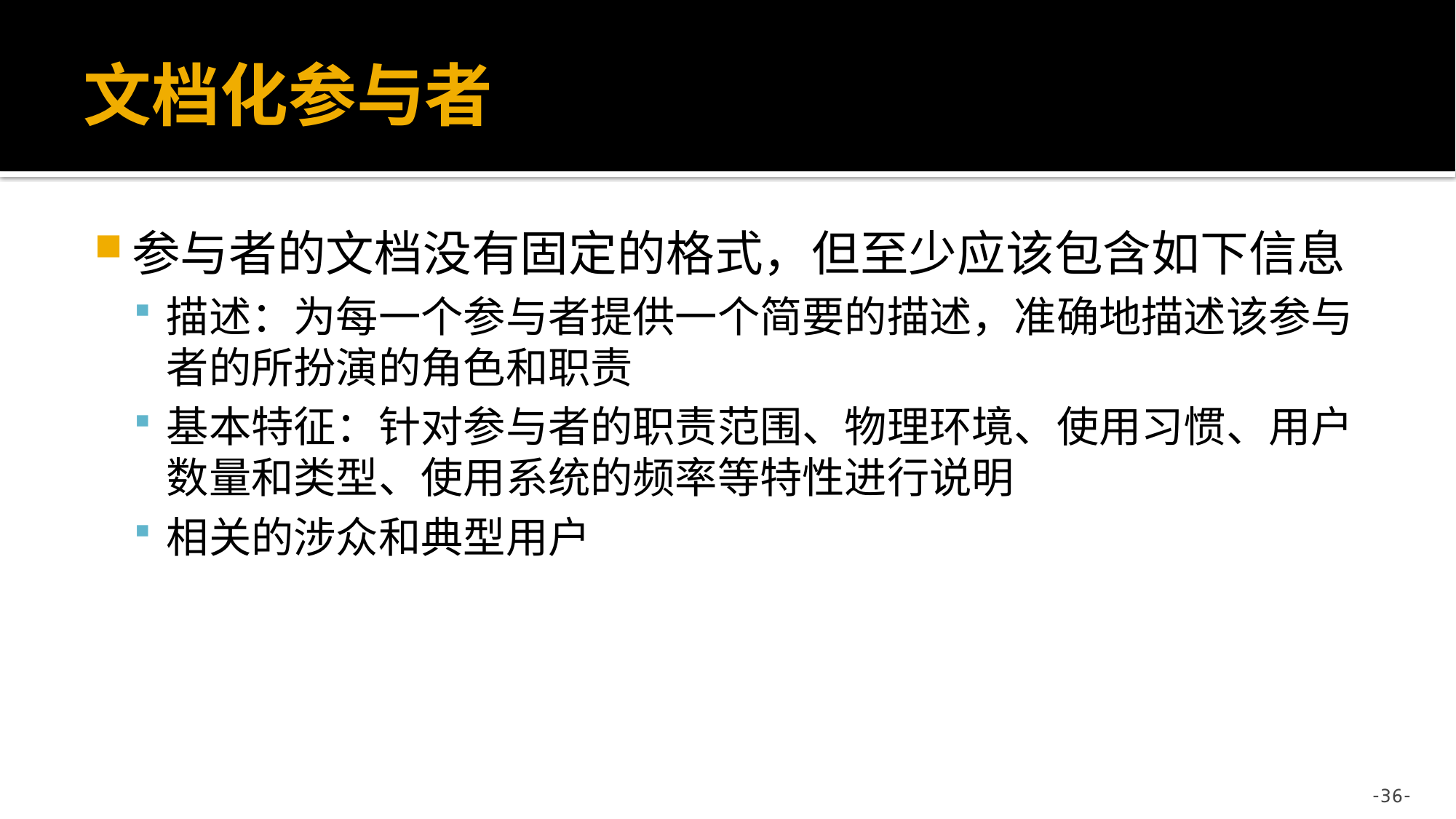

# 文档化参与者
参与者的文档没有固定的格式，但至少应该包含如下信息
描述：为每一个参与者提供一个简要的描述，准确地描述该参与者的所扮演的角色和职责
基本特征：针对参与者的职责范围、物理环境、使用习惯、用户数量和类型、使用系统的频率等特性进行说明
相关的涉众和典型用户
-36-